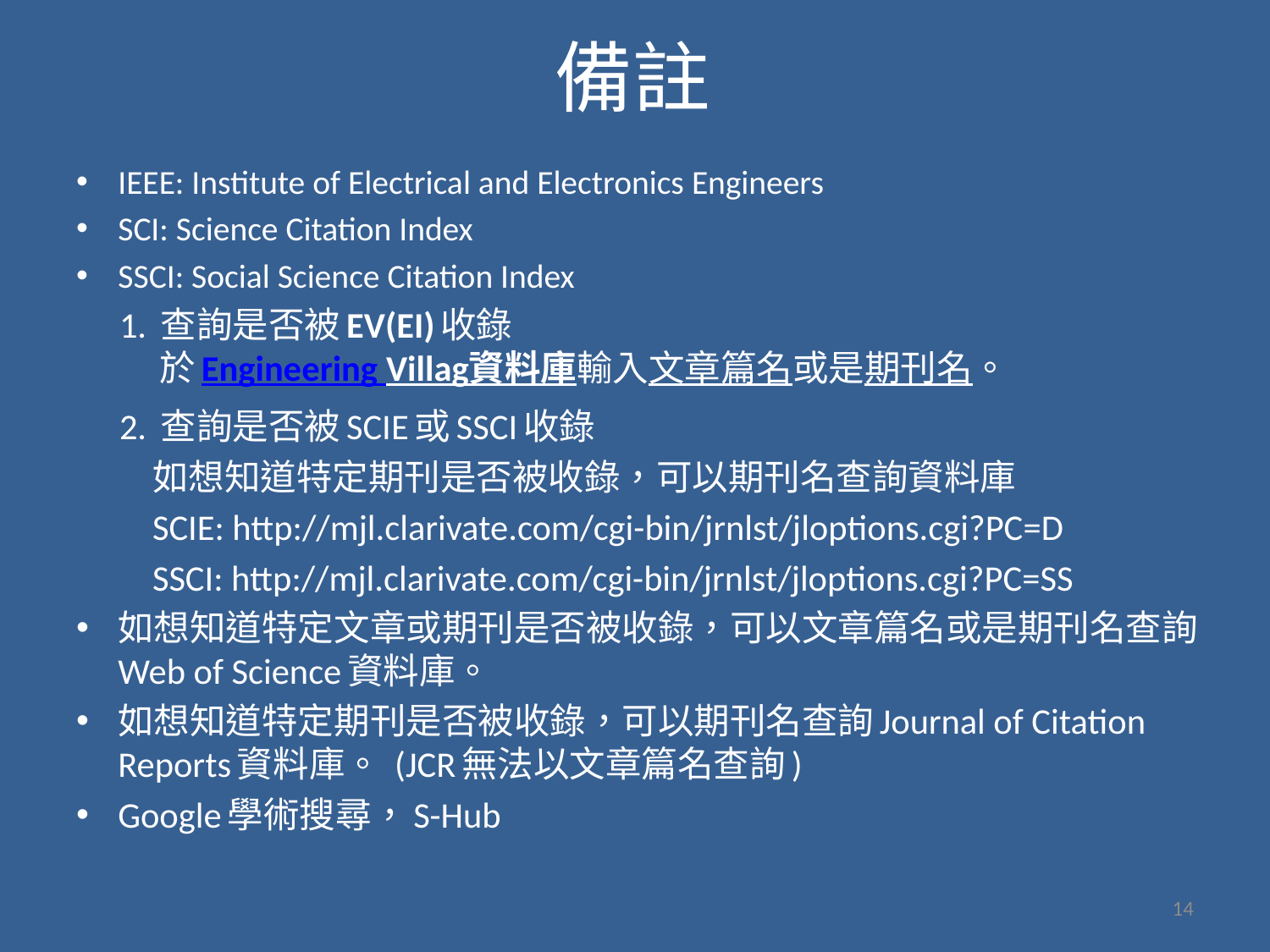

# 備註
IEEE: Institute of Electrical and Electronics Engineers
SCI: Science Citation Index
SSCI: Social Science Citation Index
1. 查詢是否被EV(EI)收錄
     於Engineering Villag資料庫輸入文章篇名或是期刊名。
2. 查詢是否被SCIE或SSCI收錄
如想知道特定期刊是否被收錄，可以期刊名查詢資料庫
SCIE: http://mjl.clarivate.com/cgi-bin/jrnlst/jloptions.cgi?PC=D
SSCI: http://mjl.clarivate.com/cgi-bin/jrnlst/jloptions.cgi?PC=SS
如想知道特定文章或期刊是否被收錄，可以文章篇名或是期刊名查詢Web of Science資料庫。
如想知道特定期刊是否被收錄，可以期刊名查詢Journal of Citation Reports資料庫。 (JCR無法以文章篇名查詢)
Google學術搜尋，S-Hub
14